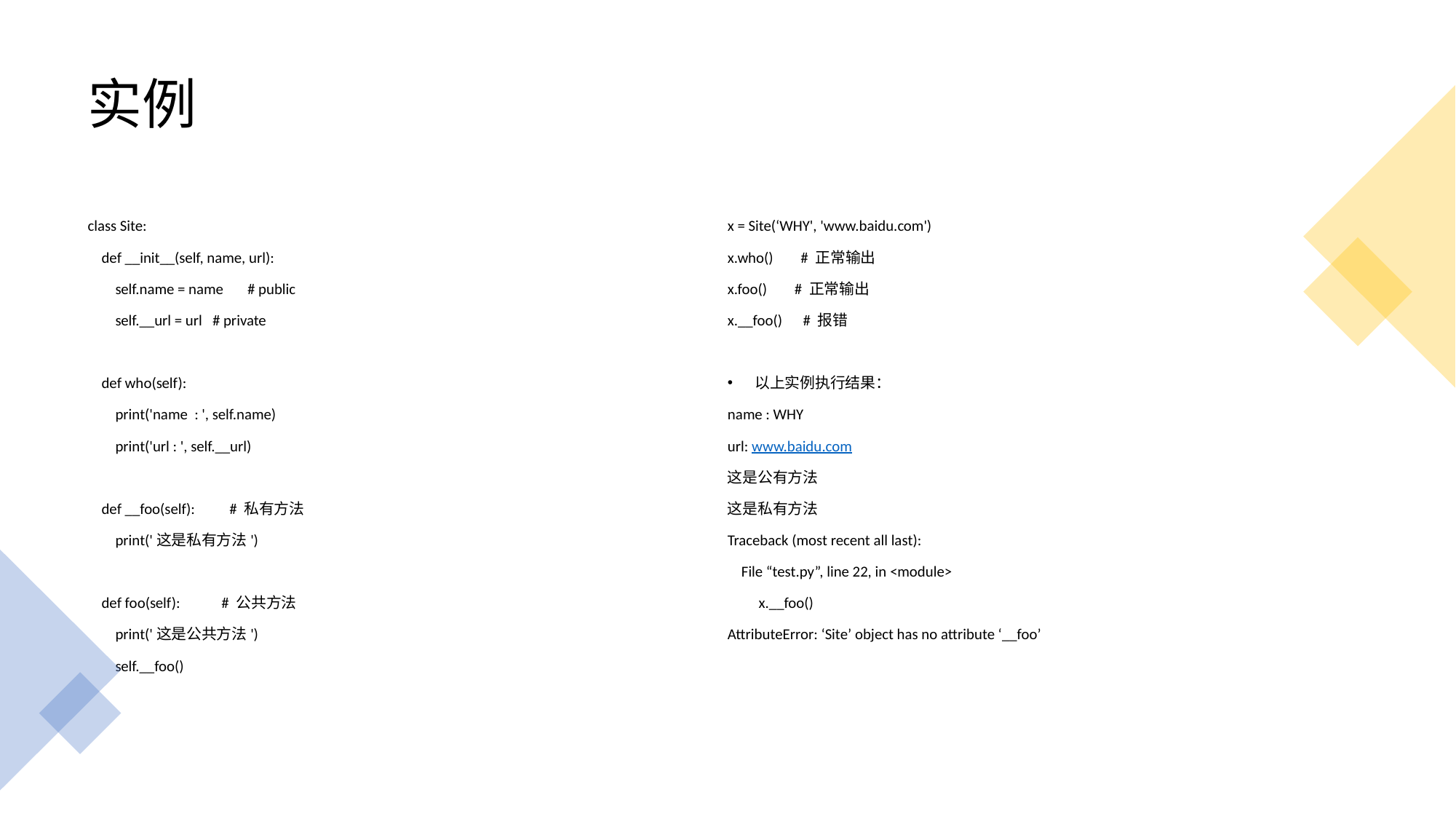

# 实例

class Site:
    def __init__(self, name, url):
        self.name = name       # public
        self.__url = url   # private

    def who(self):
        print('name  : ', self.name)
        print('url : ', self.__url)

    def __foo(self):          # 私有方法
        print('这是私有方法')

    def foo(self):            # 公共方法
        print('这是公共方法')
        self.__foo()

x = Site(‘WHY', 'www.baidu.com')
x.who()        # 正常输出
x.foo()        # 正常输出
x.__foo()      # 报错

以上实例执行结果：
name : WHY
url: www.baidu.com
这是公有方法
这是私有方法
Traceback (most recent all last):
    File “test.py”, line 22, in <module>
         x.__foo()
AttributeError: ‘Site’ object has no attribute ‘__foo’